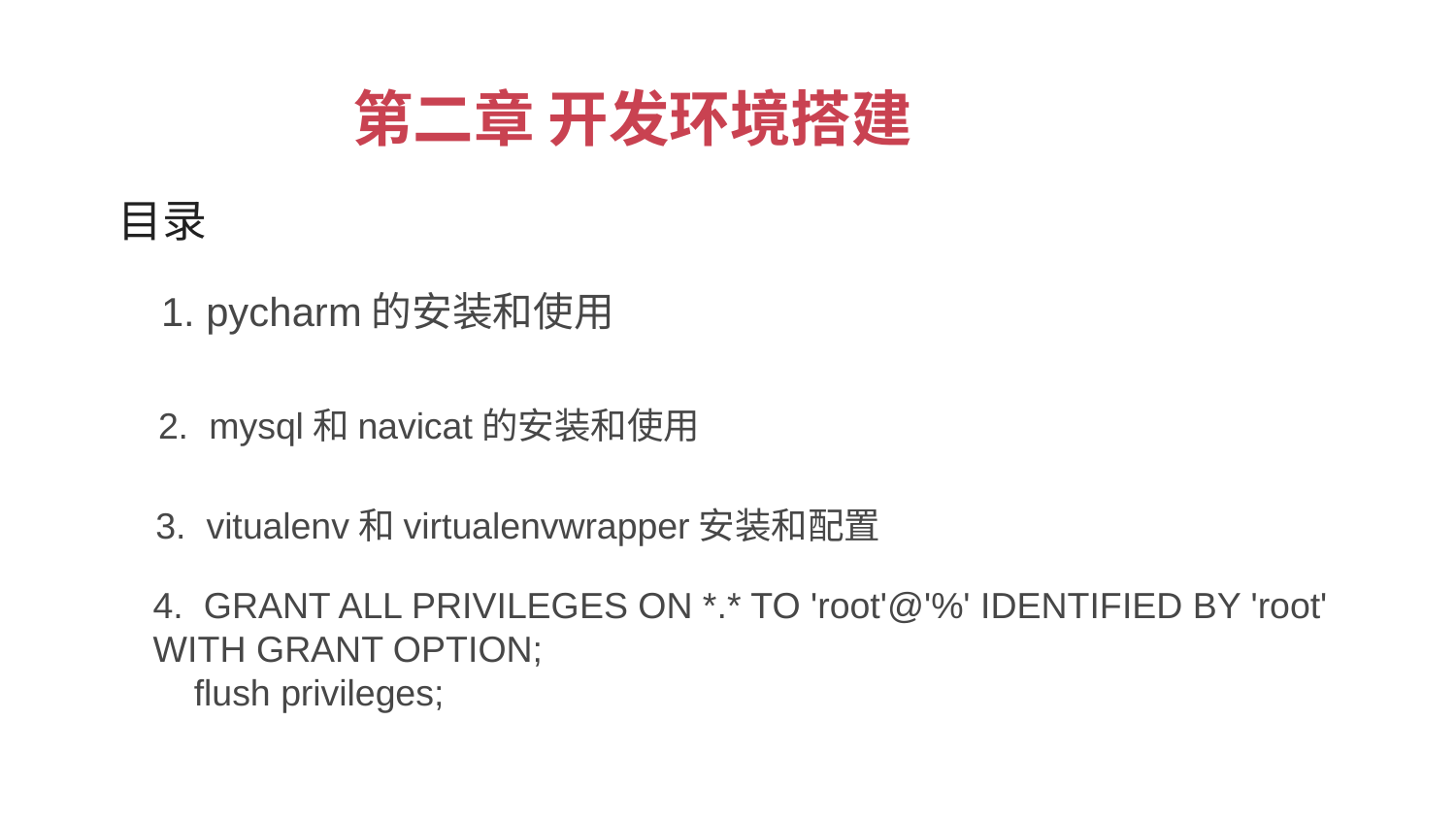

第二章 开发环境搭建
 目录
1. pycharm的安装和使用
2.  mysql和navicat的安装和使用
3.  vitualenv和virtualenvwrapper安装和配置
4.  GRANT ALL PRIVILEGES ON *.* TO 'root'@'%' IDENTIFIED BY 'root'   WITH GRANT OPTION;
    flush privileges;